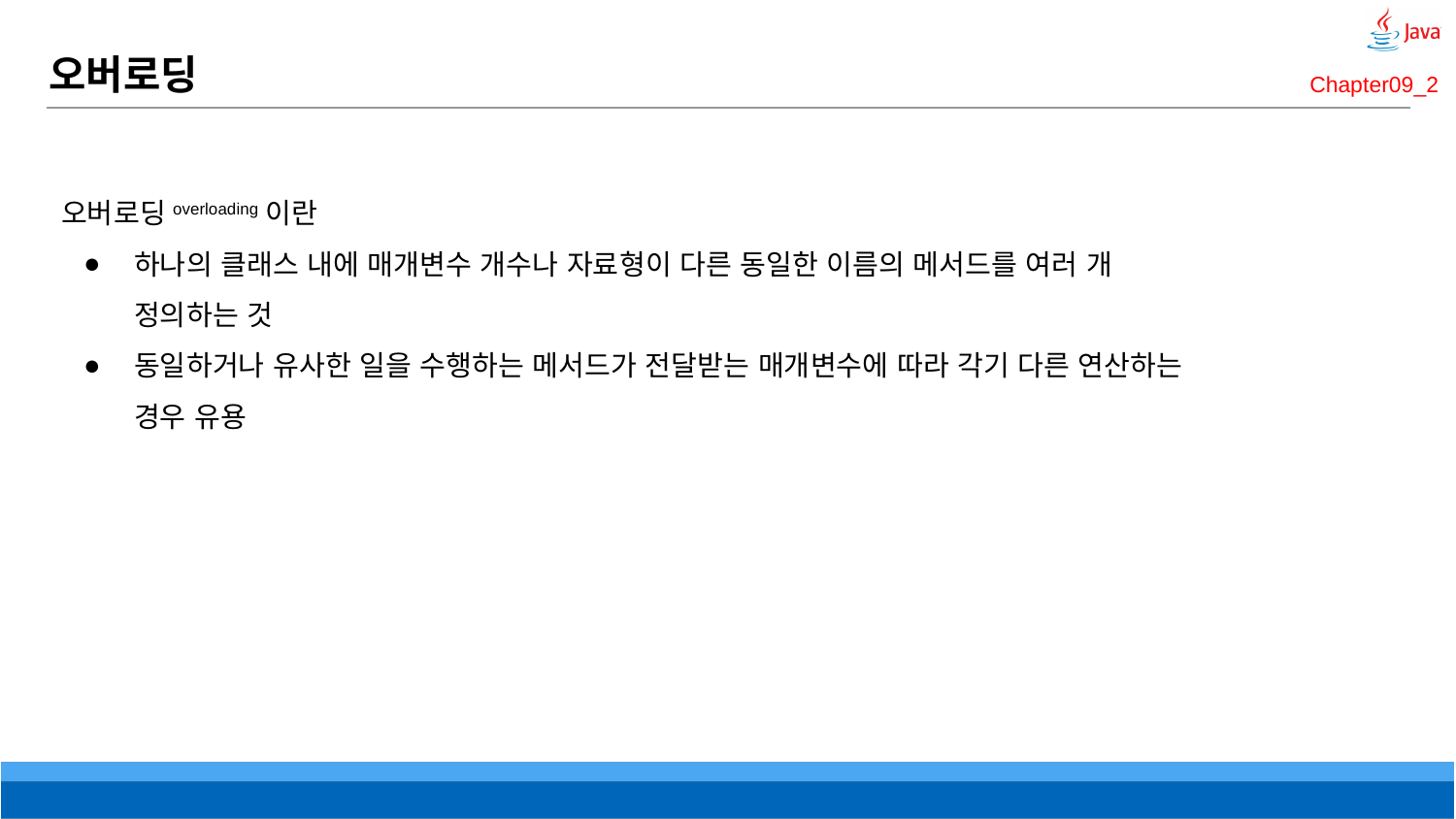

# 오버로딩
Chapter09_2
오버로딩overloading이란
하나의 클래스 내에 매개변수 개수나 자료형이 다른 동일한 이름의 메서드를 여러 개 정의하는 것
동일하거나 유사한 일을 수행하는 메서드가 전달받는 매개변수에 따라 각기 다른 연산하는 경우 유용